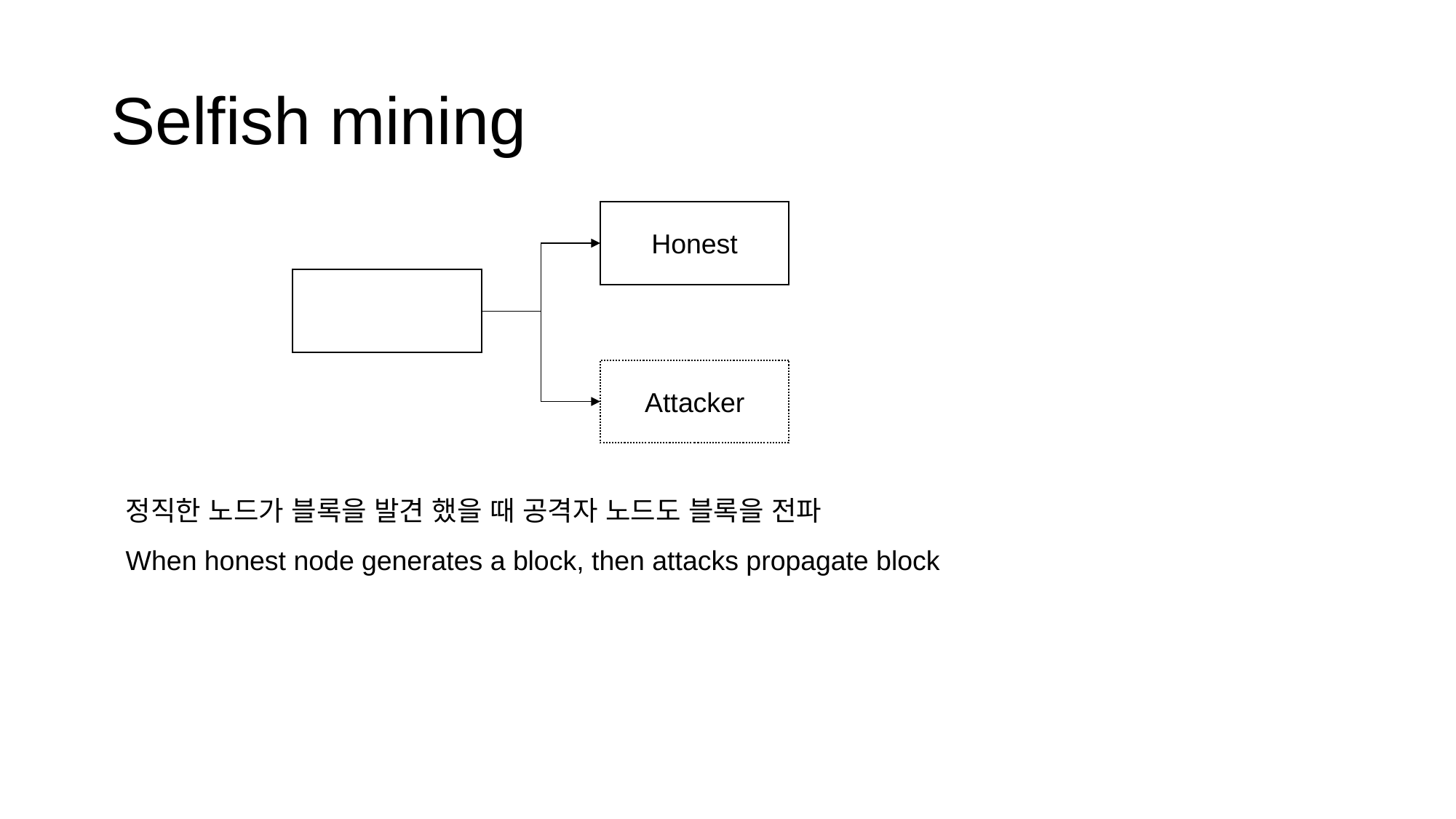

# Selfish mining
Honest

Attacker
정직한 노드가 블록을 발견 했을 때 공격자 노드도 블록을 전파
When honest node generates a block, then attacks propagate block